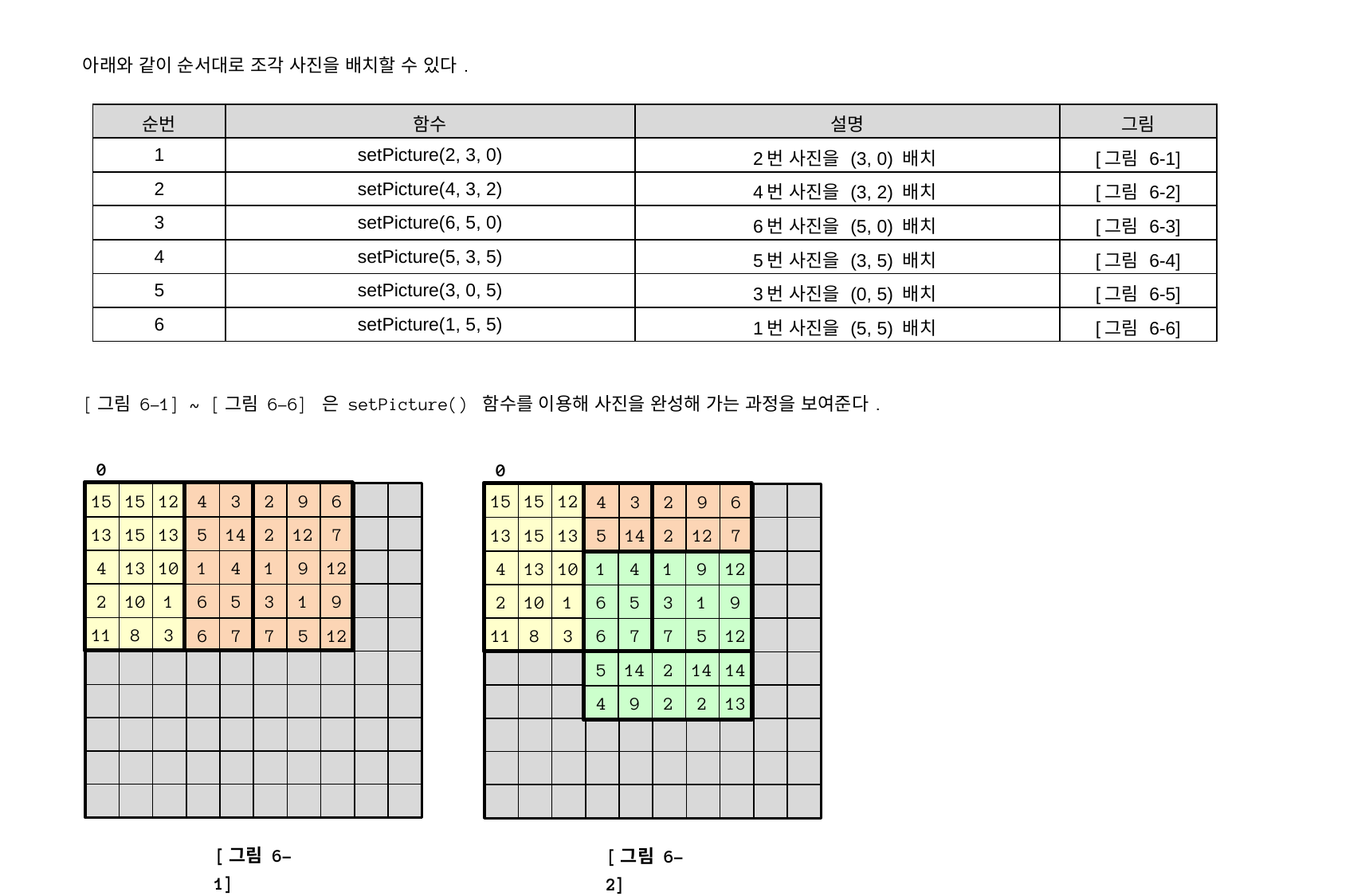

아래와 같이 순서대로 조각 사진을 배치할 수 있다.
| 순번 | 함수 | 설명 | 그림 |
| --- | --- | --- | --- |
| 1 | setPicture(2, 3, 0) | 2번 사진을 (3, 0) 배치 | [그림 6-1] |
| 2 | setPicture(4, 3, 2) | 4번 사진을 (3, 2) 배치 | [그림 6-2] |
| 3 | setPicture(6, 5, 0) | 6번 사진을 (5, 0) 배치 | [그림 6-3] |
| 4 | setPicture(5, 3, 5) | 5번 사진을 (3, 5) 배치 | [그림 6-4] |
| 5 | setPicture(3, 0, 5) | 3번 사진을 (0, 5) 배치 | [그림 6-5] |
| 6 | setPicture(1, 5, 5) | 1번 사진을 (5, 5) 배치 | [그림 6-6] |
[그림 6-1] ~ [그림 6-6] 은 setPicture() 함수를 이용해 사진을 완성해 가는 과정을 보여준다.
0

15
15
12
4
3

4
3
2
9
6

13
15
13
5
14

5
14
2
12
7

4
13
10
1
4

1
4
1
9
12

2
10
1
6
5

6
5
3
1
9

11
8
3
6
7

6
7
7
5
12

0

15
15
12
4
3

4
3
2
9
6

13
15
13
5
14

5
14
2
12
7

4
13
10
1
4

1
4
1
9
12

6
5
3
1
9
6
7
7
5
12
5
14
2
14
14
4
9
2
2
13
1
4
1
9
12

2
10
1
6
5

6
5
3
1
9

11
8
3
6
7

6
7
7
5
12

[그림 6-1]
[그림 6-2]